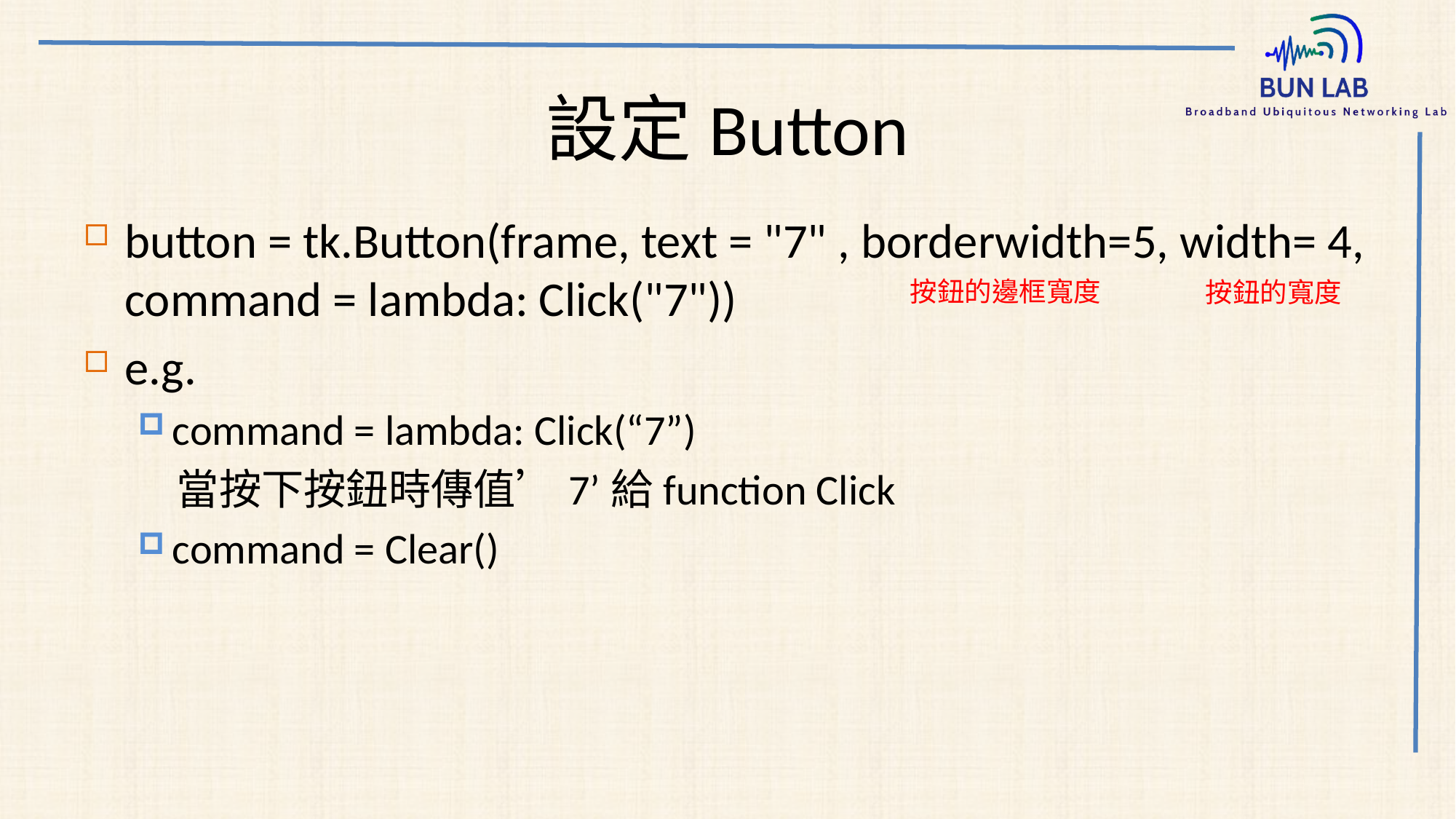

# 設定Button
button = tk.Button(frame, text = "7" , borderwidth=5, width= 4, command = lambda: Click("7"))
e.g.
command = lambda: Click(“7”)
   當按下按鈕時傳值’7’給function Click
command = Clear()

按鈕的邊框寬度
按鈕的寬度